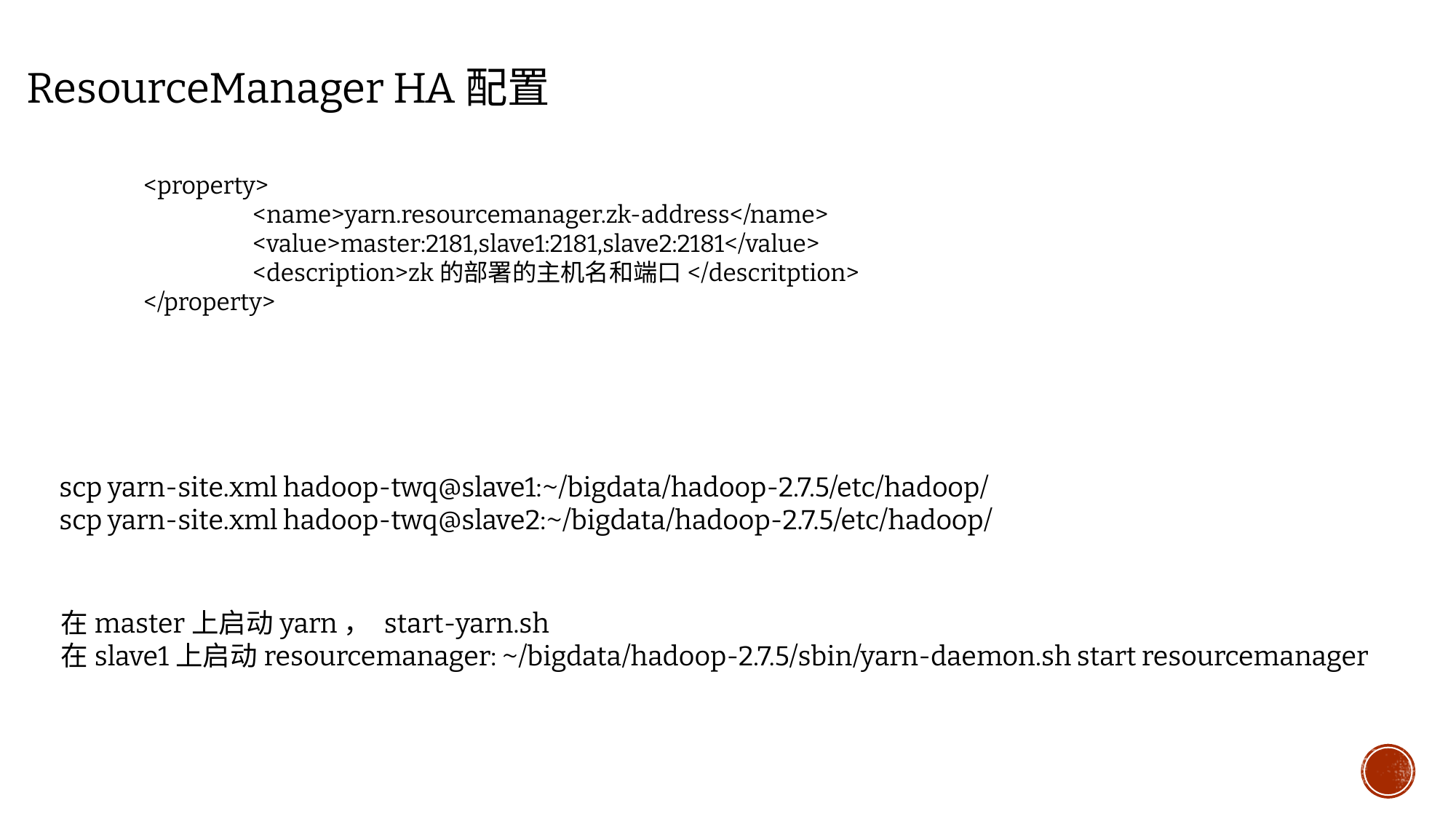

ResourceManager HA配置

<property>
	<name>yarn.resourcemanager.zk-address</name>
	<value>master:2181,slave1:2181,slave2:2181</value>
	<description>zk的部署的主机名和端口</descritption>
</property>
scp yarn-site.xml hadoop-twq@slave1:~/bigdata/hadoop-2.7.5/etc/hadoop/
scp yarn-site.xml hadoop-twq@slave2:~/bigdata/hadoop-2.7.5/etc/hadoop/
在master上启动yarn， start-yarn.sh
在slave1上启动resourcemanager: ~/bigdata/hadoop-2.7.5/sbin/yarn-daemon.sh start resourcemanager